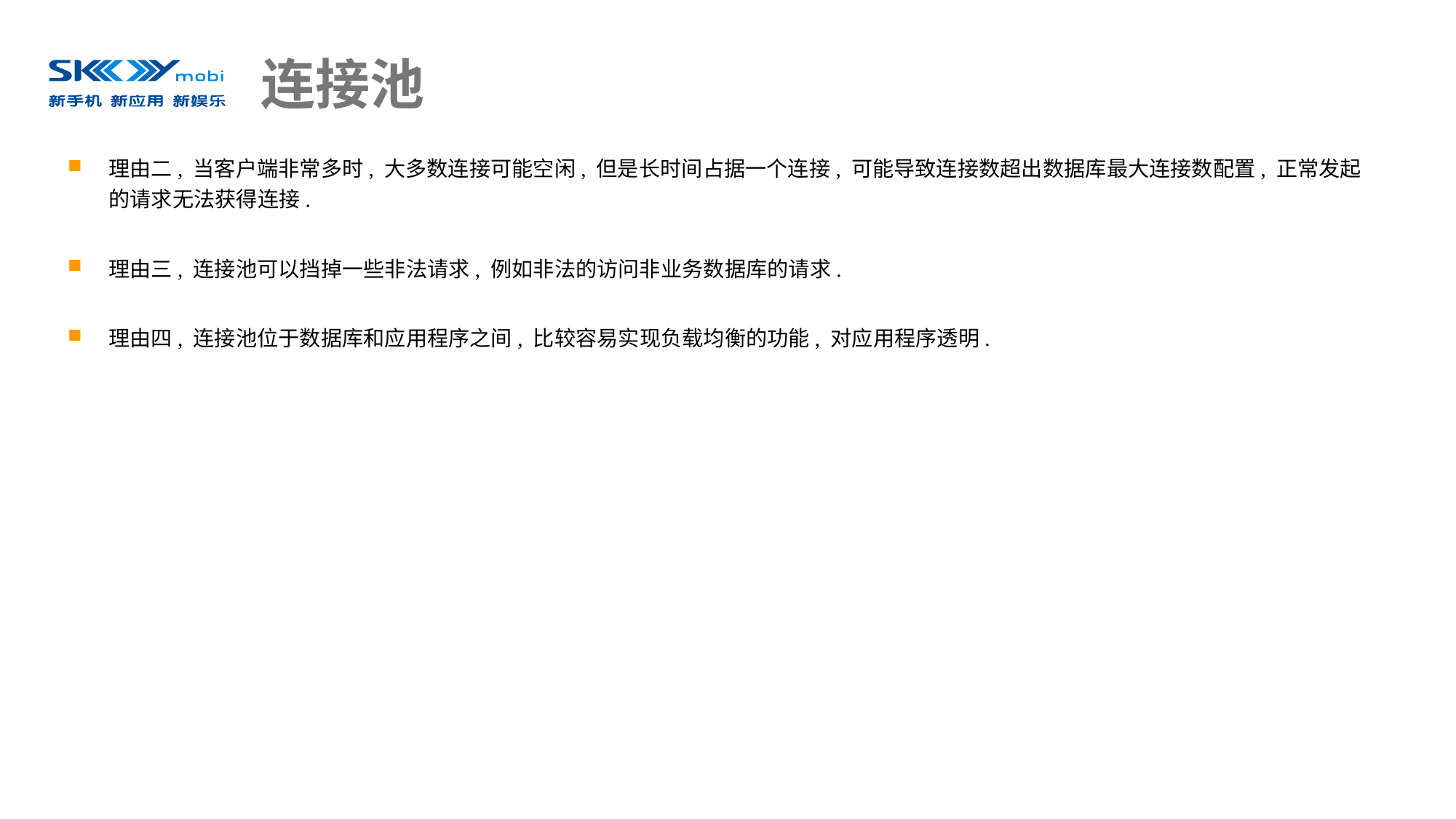

# 连接池
理由二, 当客户端非常多时, 大多数连接可能空闲, 但是长时间占据一个连接, 可能导致连接数超出数据库最大连接数配置, 正常发起的请求无法获得连接.

理由三, 连接池可以挡掉一些非法请求, 例如非法的访问非业务数据库的请求.

理由四, 连接池位于数据库和应用程序之间, 比较容易实现负载均衡的功能, 对应用程序透明.